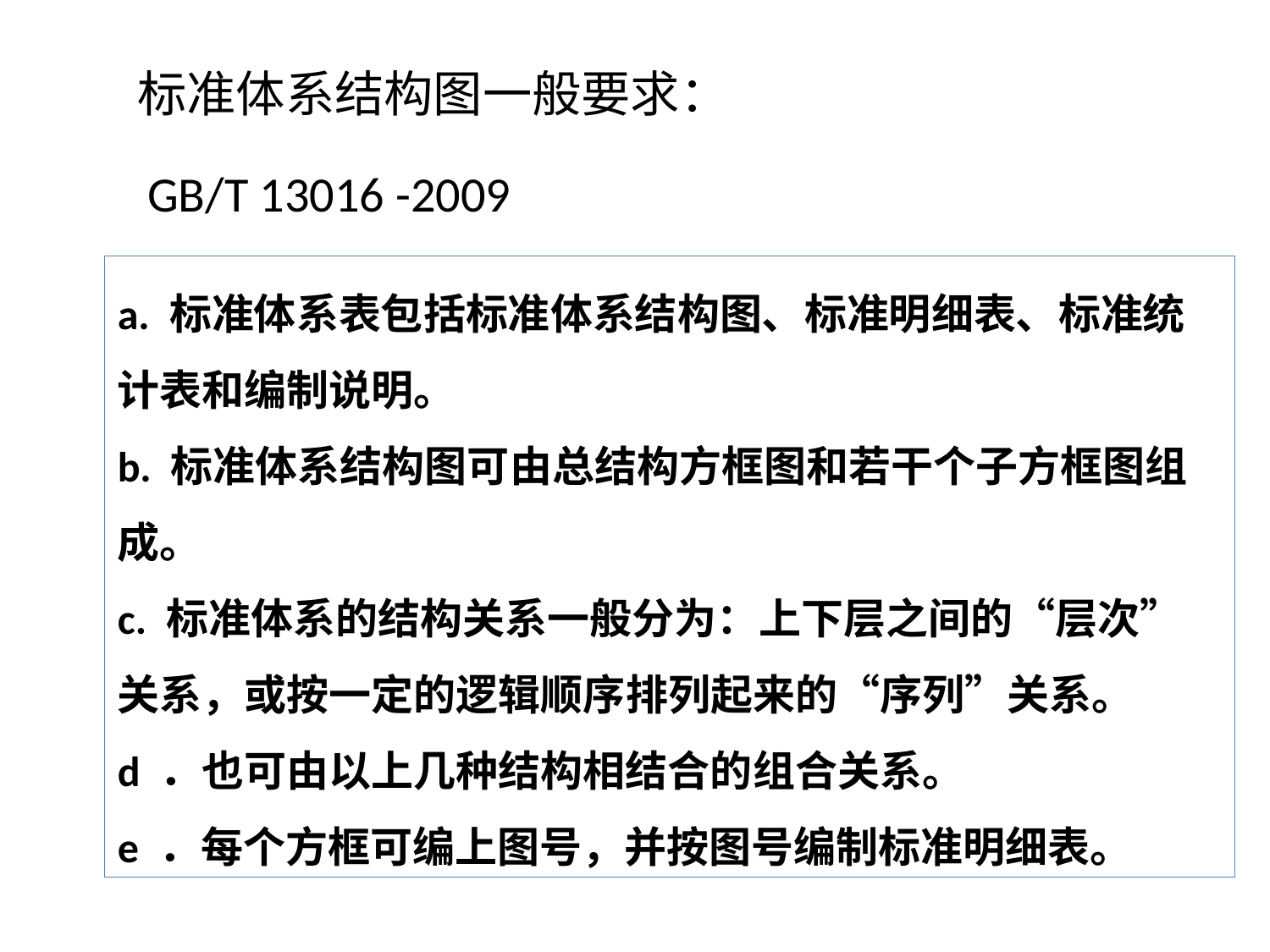

标准体系结构图一般要求：
GB/T 13016 -2009
a. 标准体系表包括标准体系结构图、标准明细表、标准统计表和编制说明。
b. 标准体系结构图可由总结构方框图和若干个子方框图组成。
c. 标准体系的结构关系一般分为：上下层之间的“层次”关系，或按一定的逻辑顺序排列起来的“序列”关系。
d ．也可由以上几种结构相结合的组合关系。
e ．每个方框可编上图号，并按图号编制标准明细表。